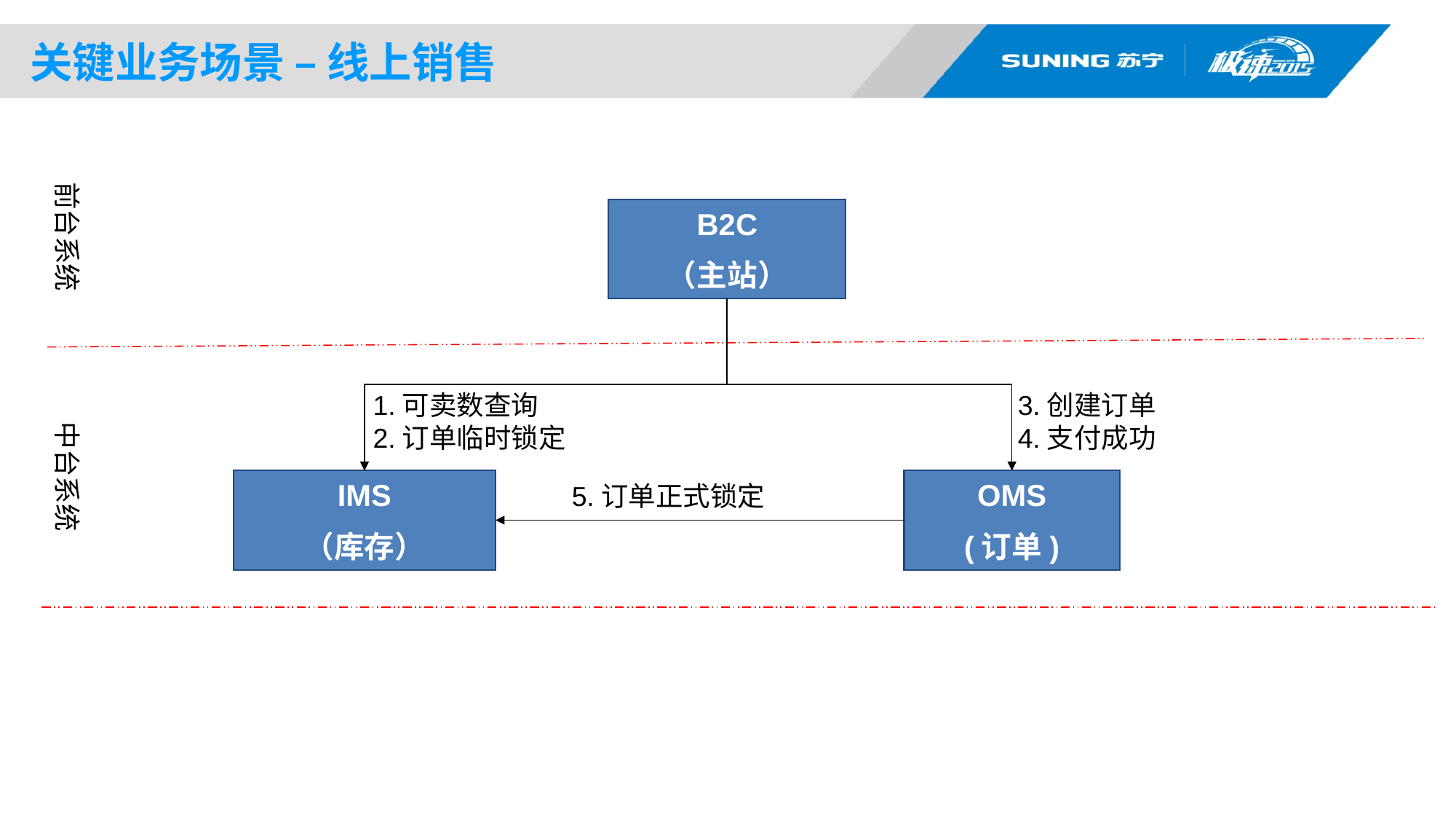

关键业务场景 – 线上销售
前台系统
B2C
（主站）
1.可卖数查询
2.订单临时锁定
3.创建订单
4.支付成功
中台系统
OMS
(订单)
IMS
（库存）
5.订单正式锁定